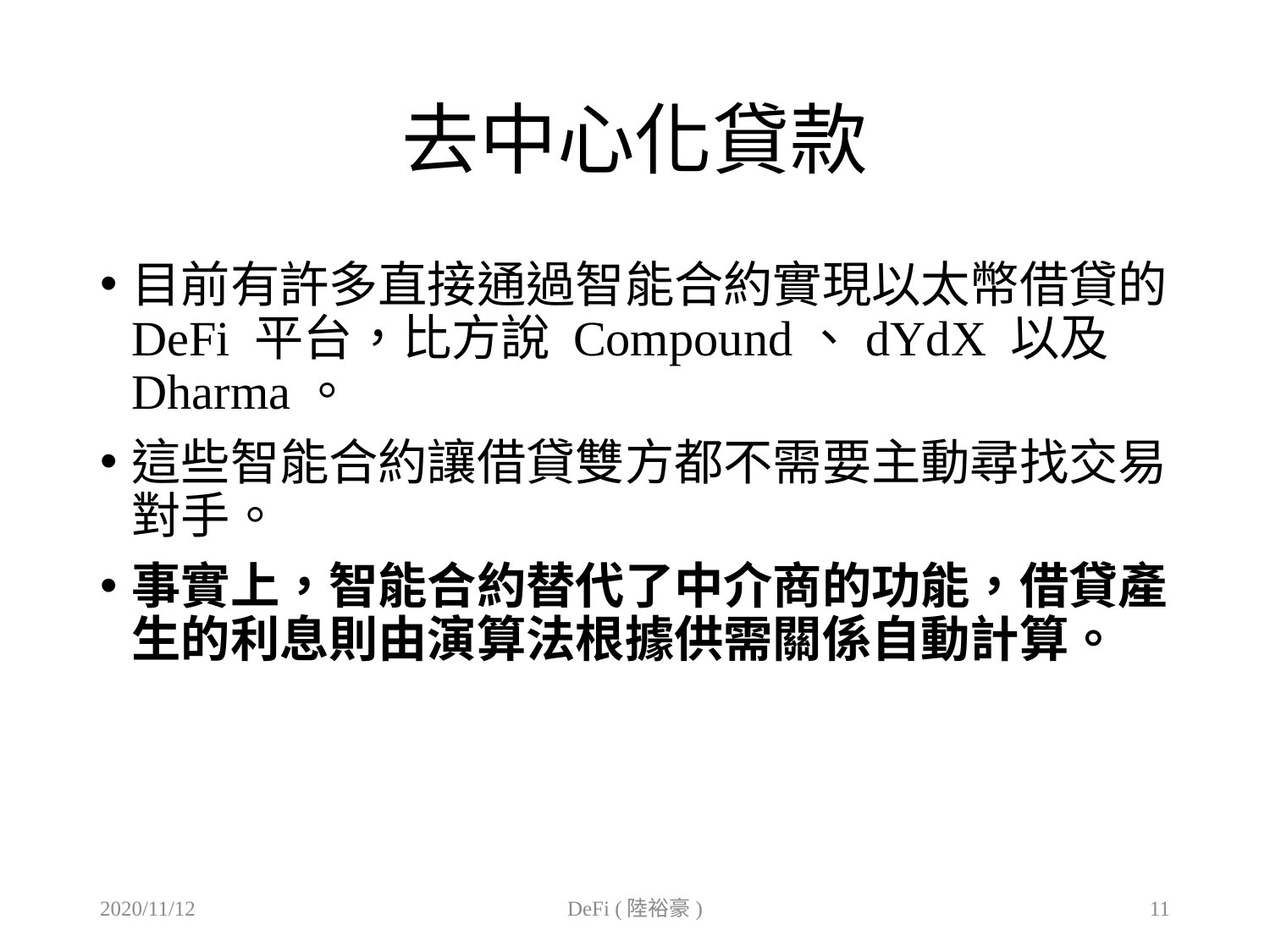

# 去中心化貸款
目前有許多直接通過智能合約實現以太幣借貸的 DeFi 平台，比方說 Compound、dYdX 以及 Dharma。
這些智能合約讓借貸雙方都不需要主動尋找交易對手。
事實上，智能合約替代了中介商的功能，借貸產生的利息則由演算法根據供需關係自動計算。
2020/11/12
DeFi (陸裕豪)
11